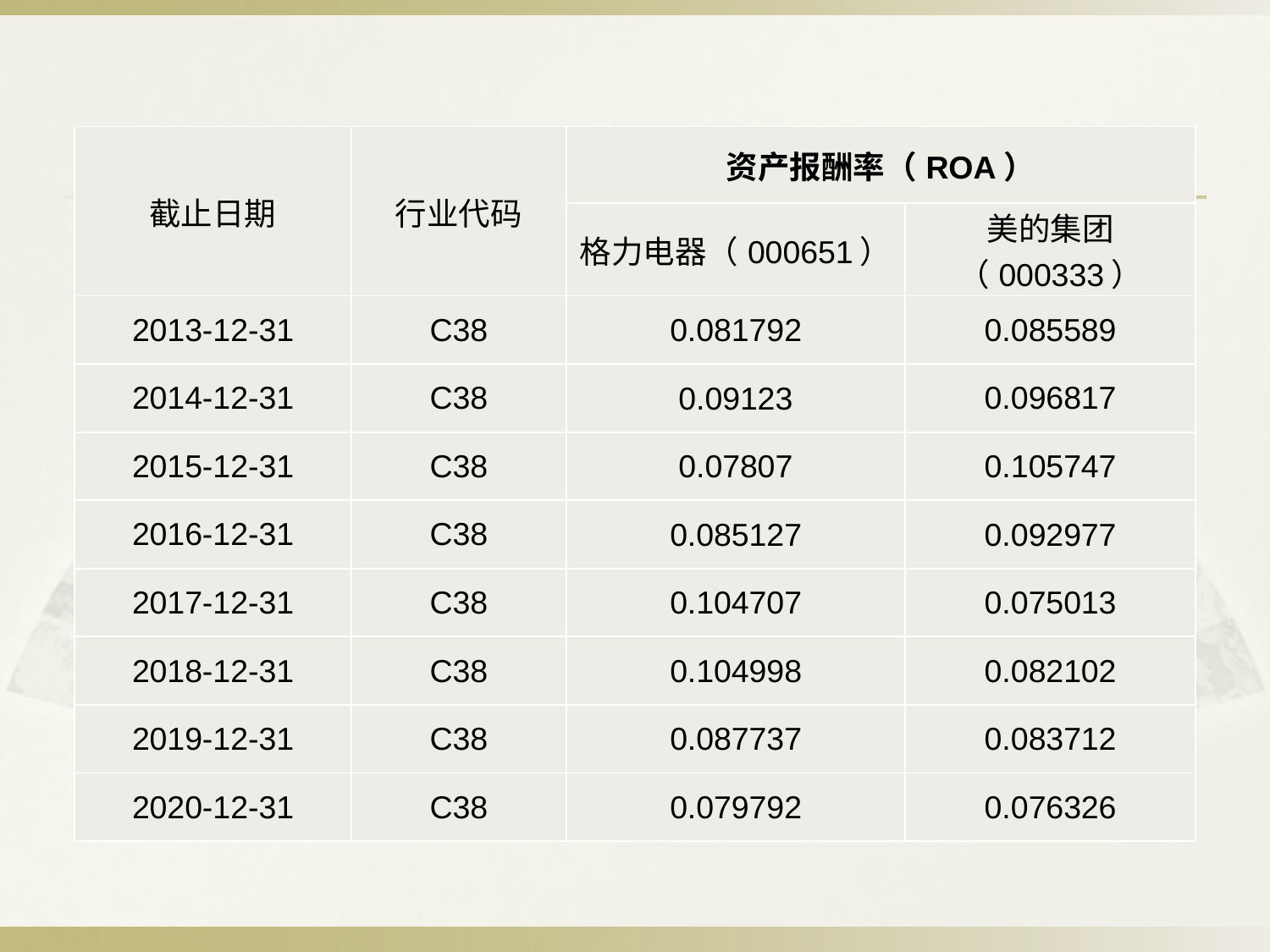

| 截止日期 | 行业代码 | 资产报酬率（ROA） |  |
| --- | --- | --- | --- |
| 截止日期 | 行业代码 | 格力电器（000651） | 美的集团（000333） |
| 2013-12-31 | C38 | 0.081792 | 0.085589 |
| 2014-12-31 | C38 | 0.09123 | 0.096817 |
| 2015-12-31 | C38 | 0.07807 | 0.105747 |
| 2016-12-31 | C38 | 0.085127 | 0.092977 |
| 2017-12-31 | C38 | 0.104707 | 0.075013 |
| 2018-12-31 | C38 | 0.104998 | 0.082102 |
| 2019-12-31 | C38 | 0.087737 | 0.083712 |
| 2020-12-31 | C38 | 0.079792 | 0.076326 |